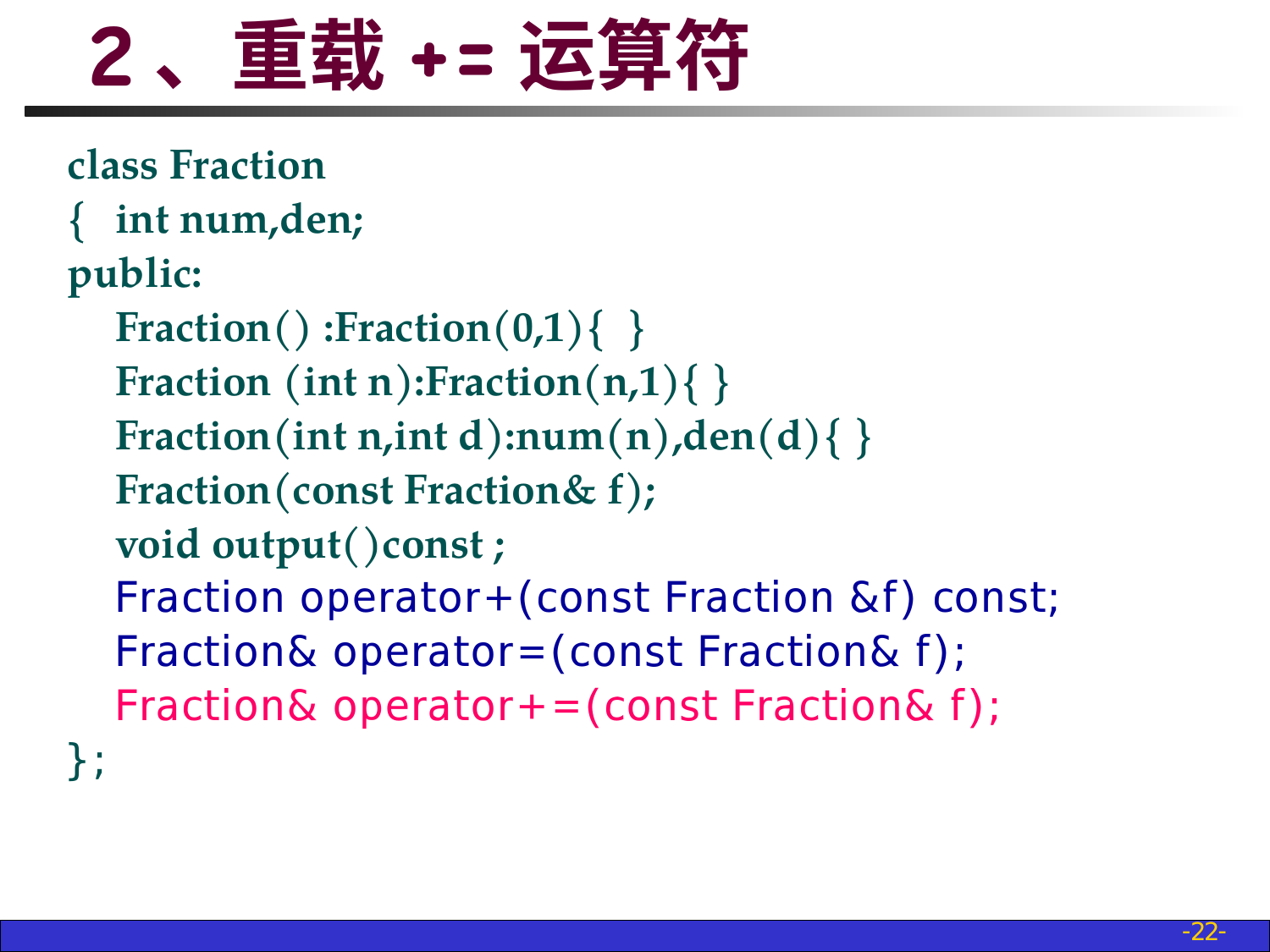

# 2、重载+=运算符
class Fraction
{	int num,den;
public:
	Fraction() :Fraction(0,1){  }
	Fraction (int n):Fraction(n,1){ }
	Fraction(int n,int d):num(n),den(d){ }
	Fraction(const Fraction& f);
	void output()const ;
	Fraction operator+(const Fraction &f) const;
	Fraction& operator=(const Fraction& f);
	Fraction& operator+=(const Fraction& f);
};
-22-